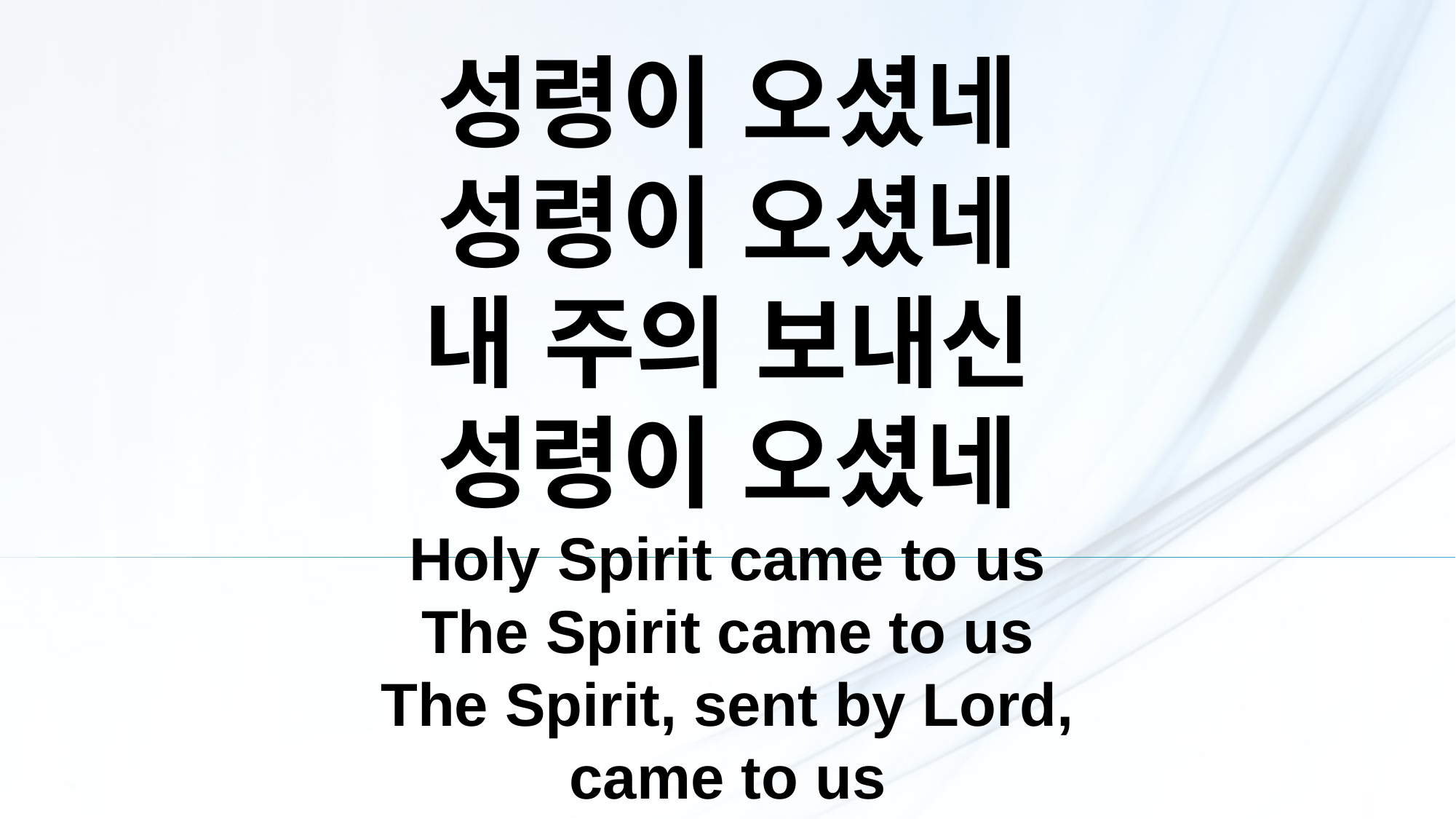

# 성령이 오셨네 성령이 오셨네 내 주의 보내신 성령이 오셨네 Holy Spirit came to us The Spirit came to us The Spirit, sent by Lord, came to us